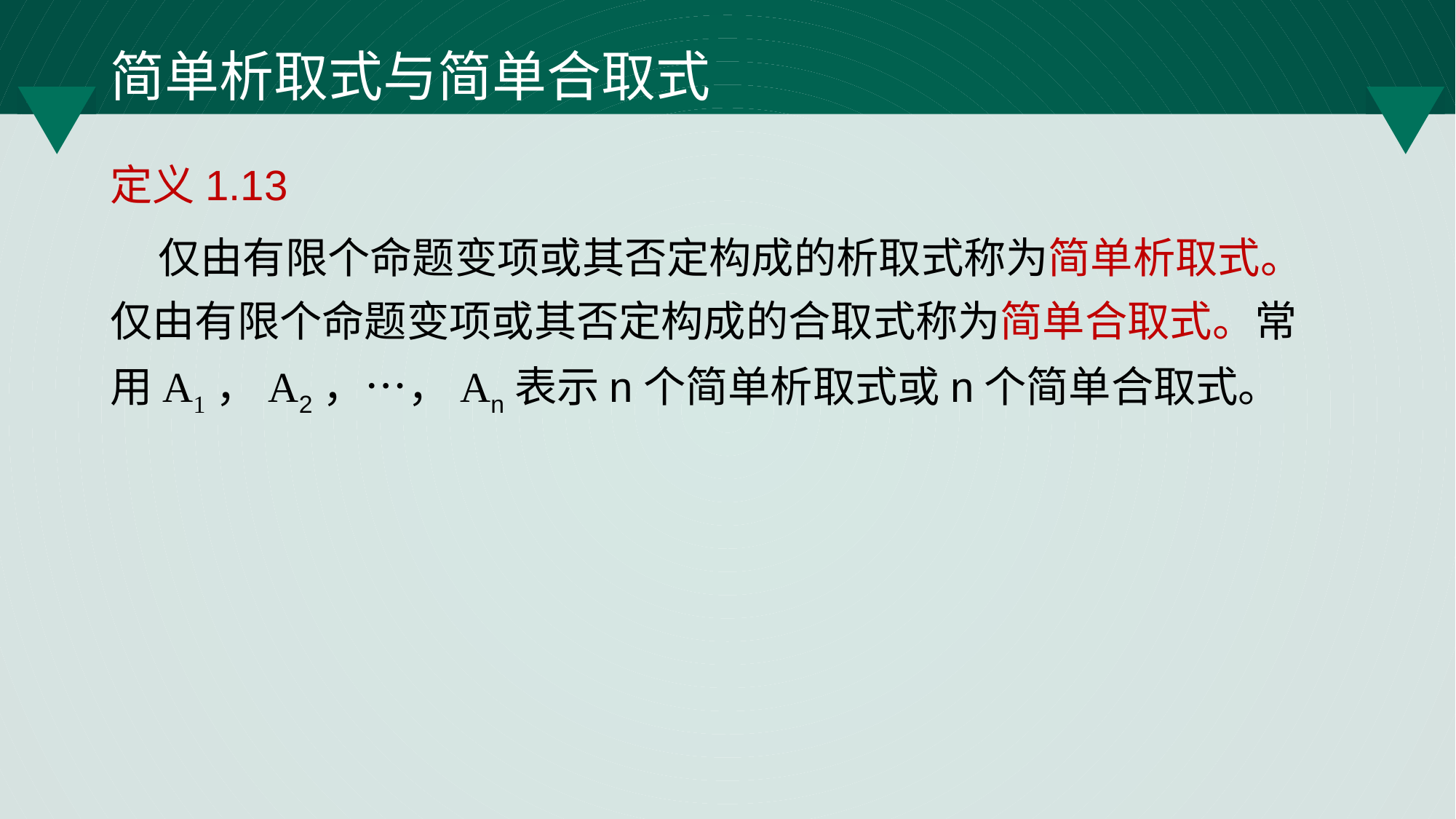

# 简单析取式与简单合取式
定义1.13
    仅由有限个命题变项或其否定构成的析取式称为简单析取式。仅由有限个命题变项或其否定构成的合取式称为简单合取式。常用A1，A2，…，An表示n个简单析取式或n个简单合取式。